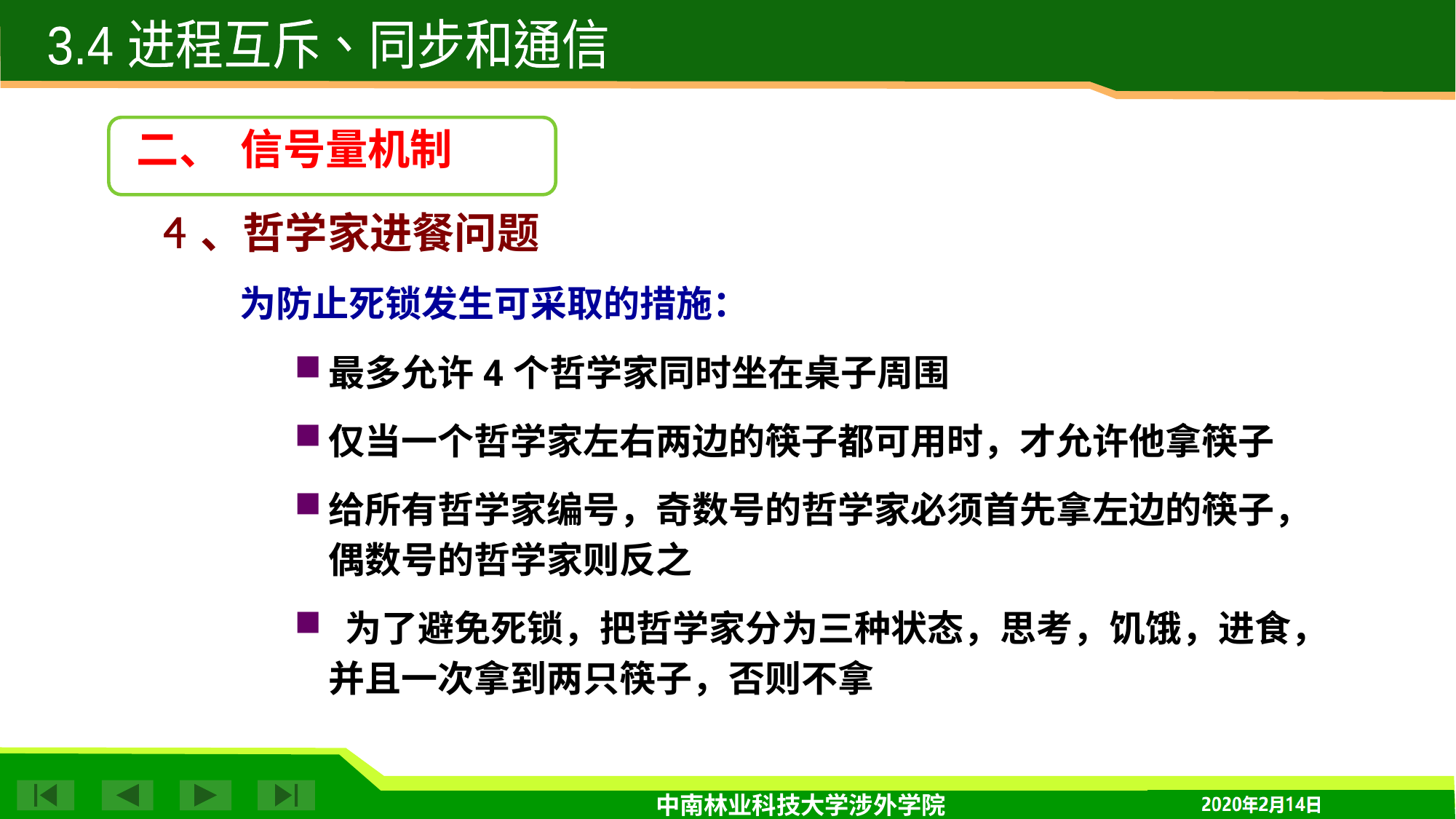

3.4 进程互斥、同步和通信
二、  信号量机制

4、哲学家进餐问题
为防止死锁发生可采取的措施：
最多允许4个哲学家同时坐在桌子周围
仅当一个哲学家左右两边的筷子都可用时，才允许他拿筷子
给所有哲学家编号，奇数号的哲学家必须首先拿左边的筷子，偶数号的哲学家则反之
 为了避免死锁，把哲学家分为三种状态，思考，饥饿，进食，并且一次拿到两只筷子，否则不拿